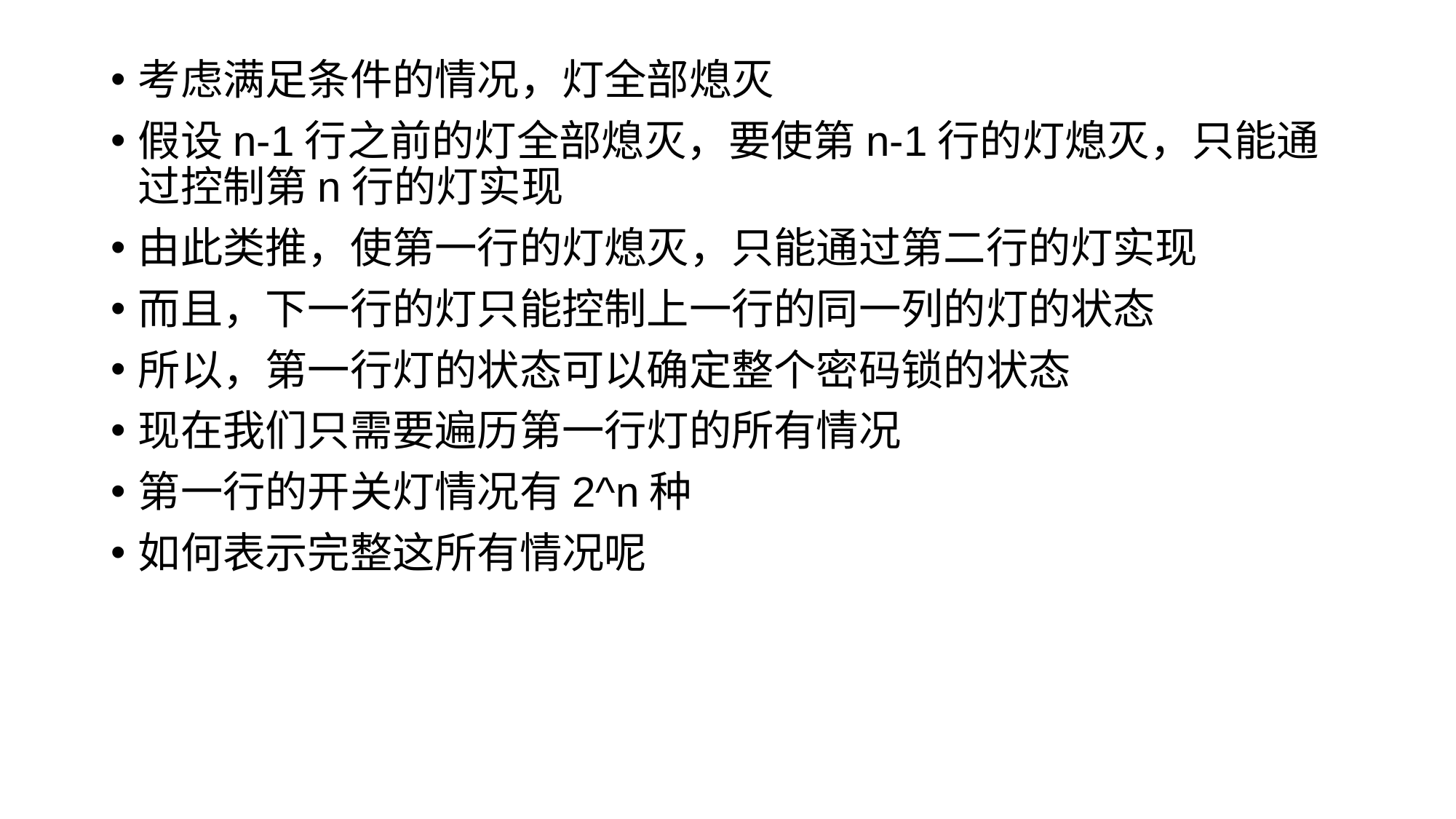

考虑满足条件的情况，灯全部熄灭
假设n-1行之前的灯全部熄灭，要使第n-1行的灯熄灭，只能通过控制第n行的灯实现
由此类推，使第一行的灯熄灭，只能通过第二行的灯实现
而且，下一行的灯只能控制上一行的同一列的灯的状态
所以，第一行灯的状态可以确定整个密码锁的状态
现在我们只需要遍历第一行灯的所有情况
第一行的开关灯情况有2^n种
如何表示完整这所有情况呢